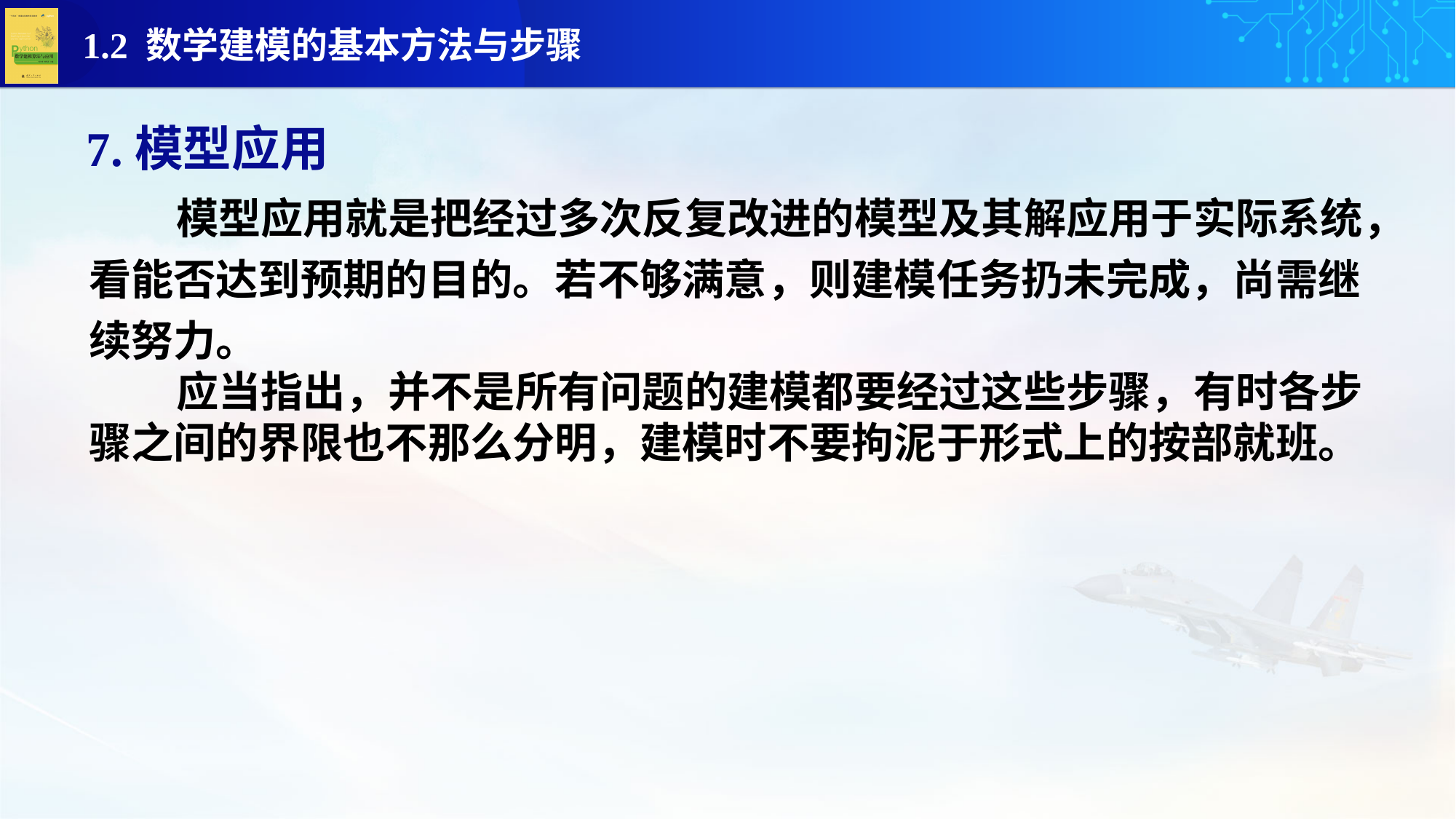

7.模型应用
        模型应用就是把经过多次反复改进的模型及其解应用于实际系统，看能否达到预期的目的。若不够满意，则建模任务扔未完成，尚需继续努力。
        应当指出，并不是所有问题的建模都要经过这些步骤，有时各步骤之间的界限也不那么分明，建模时不要拘泥于形式上的按部就班。